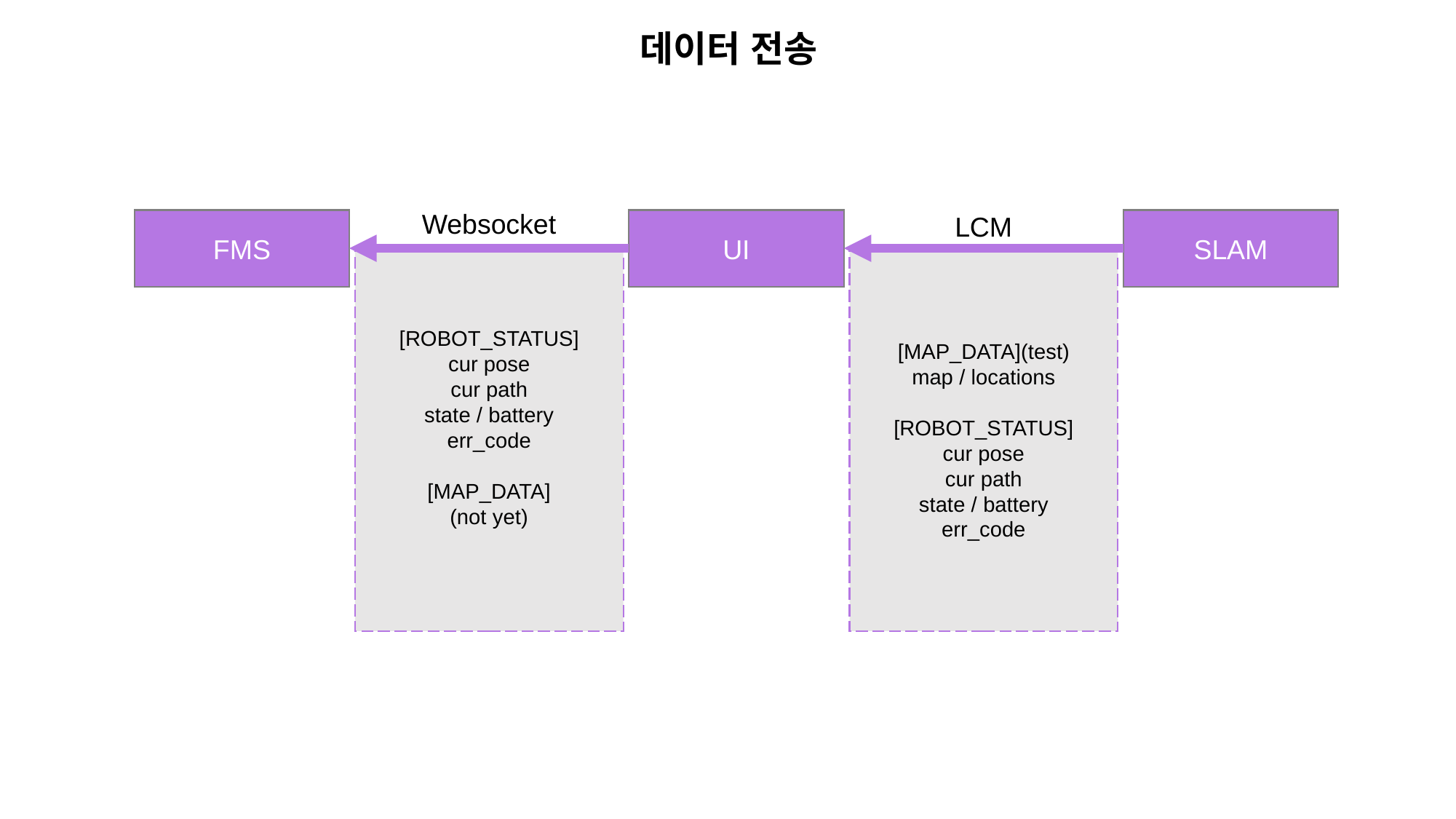

데이터 전송
Websocket
LCM
FMS
UI
SLAM
[ROBOT_STATUS]
cur pose
cur path
state / battery
err_code

[MAP_DATA]
(not yet)

[MAP_DATA](test)
map / locations

[ROBOT_STATUS]
cur pose
cur path
state / battery
err_code